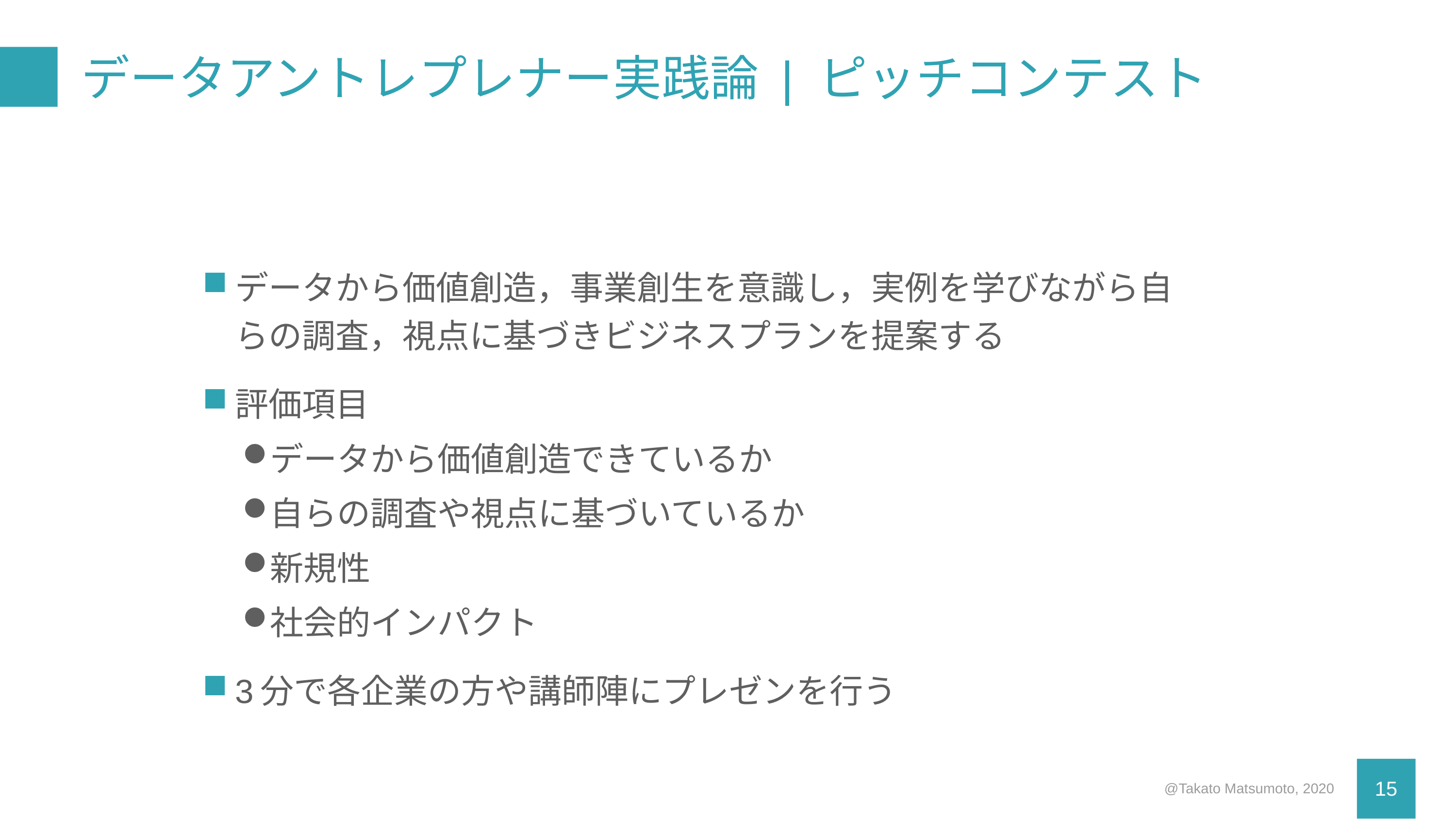

# データアントレプレナー実践論 | ピッチコンテスト
データから価値創造，事業創生を意識し，実例を学びながら自らの調査，視点に基づきビジネスプランを提案する
評価項目
データから価値創造できているか
自らの調査や視点に基づいているか
新規性
社会的インパクト
3分で各企業の方や講師陣にプレゼンを行う

@Takato Matsumoto, 2020
15